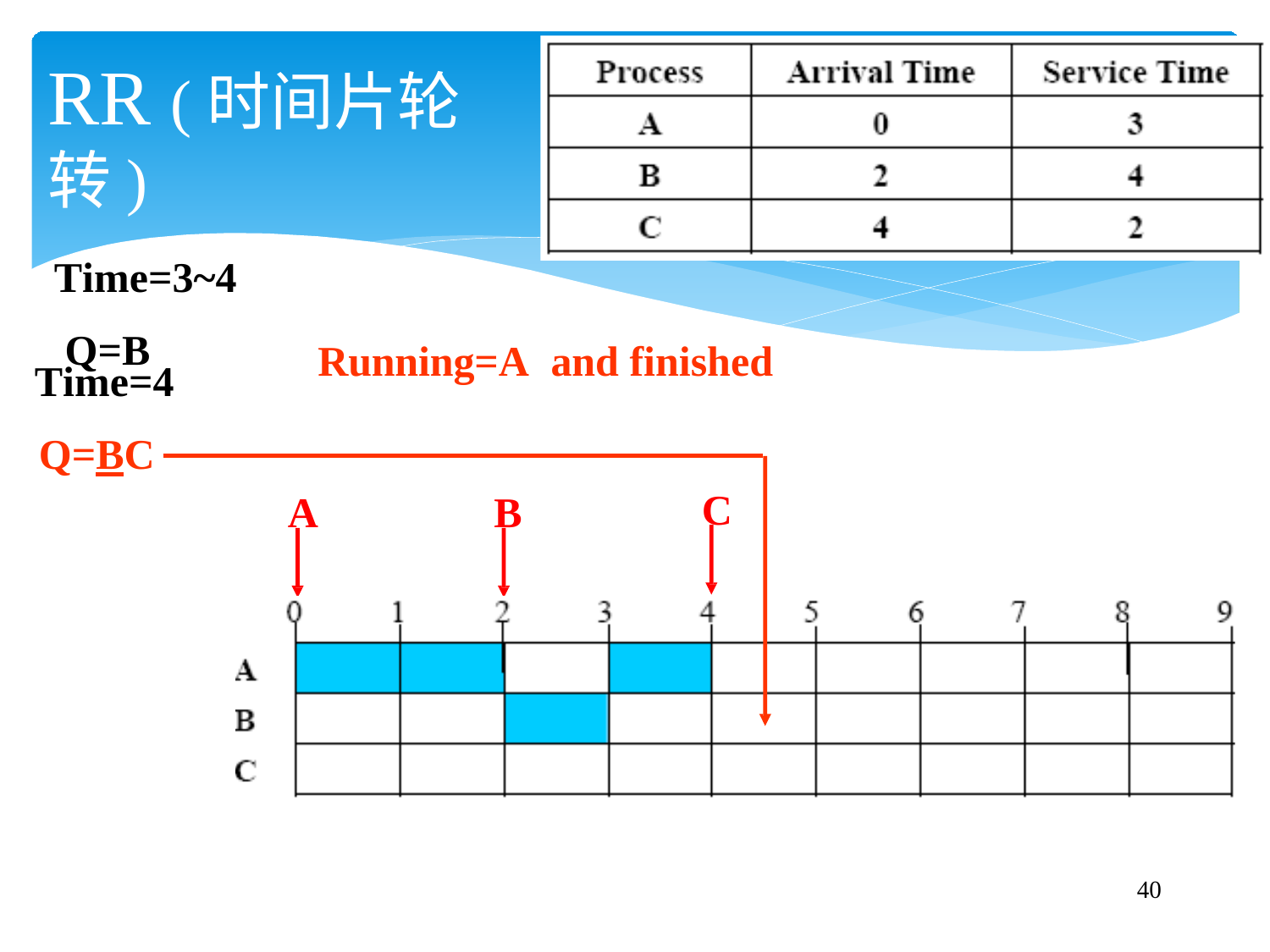

# RR (时间片轮转)
Time=3~4  Q=B
Running=A	and finished
Time=4
Q=BC

C
A
B

40